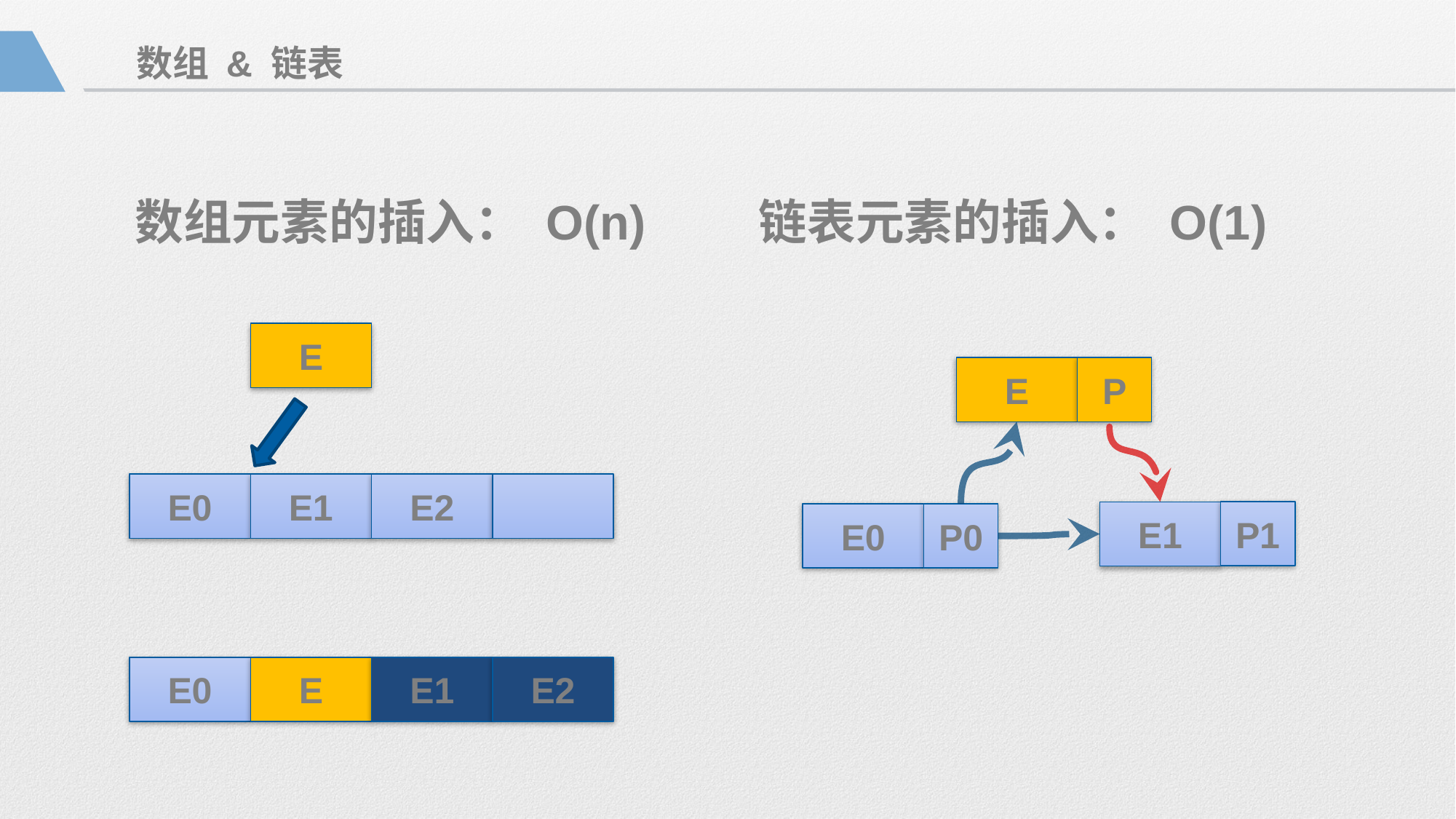

数组 & 链表
数组元素的插入： O(n)
E

E0
E1
E2

E0
E
E1
E2
链表元素的插入： O(1)
E
P
P1
E1
E0
P0